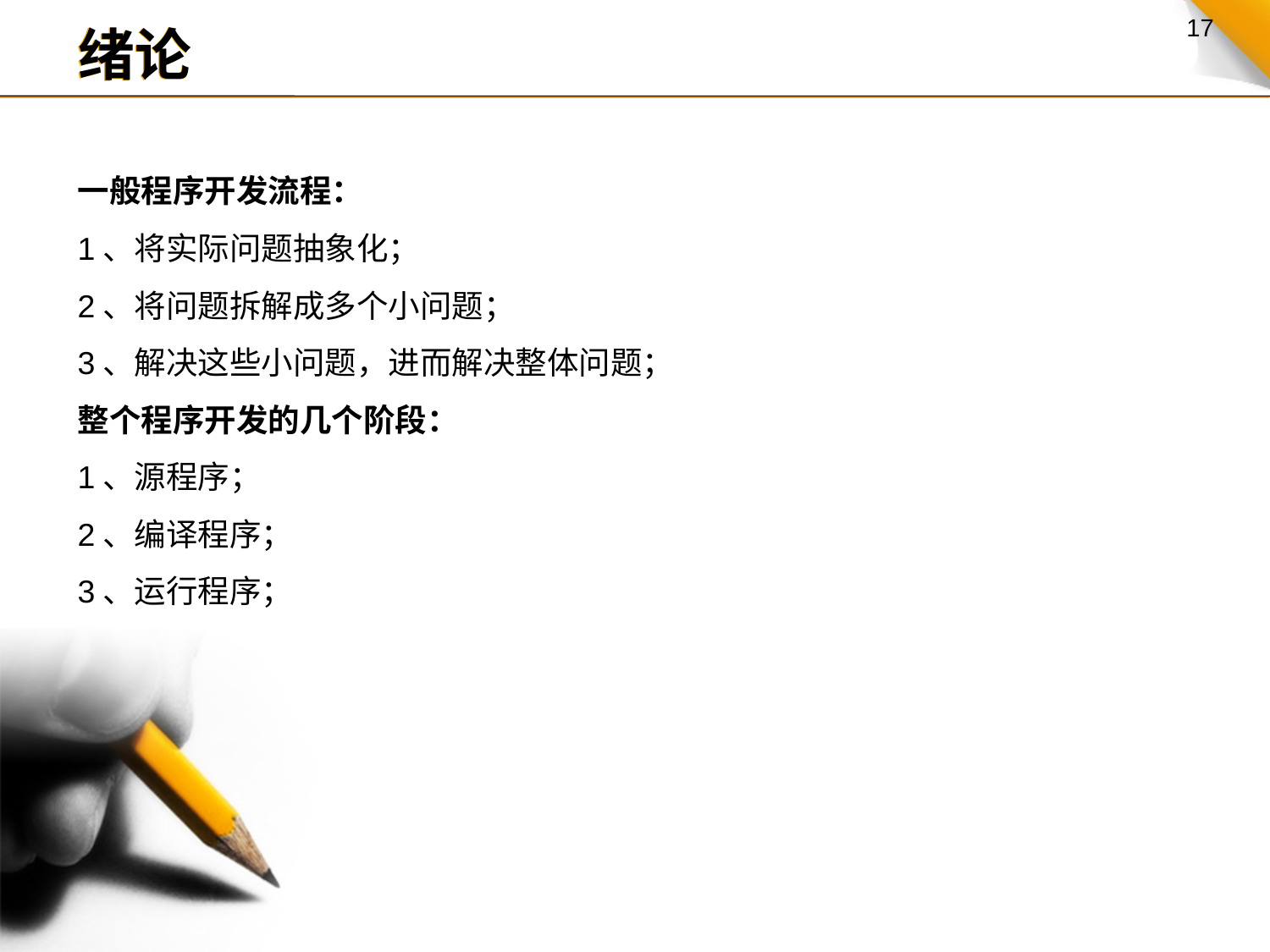

绪论
一般程序开发流程：
1、将实际问题抽象化；
2、将问题拆解成多个小问题；
3、解决这些小问题，进而解决整体问题；
整个程序开发的几个阶段：
1、源程序；
2、编译程序；
3、运行程序；